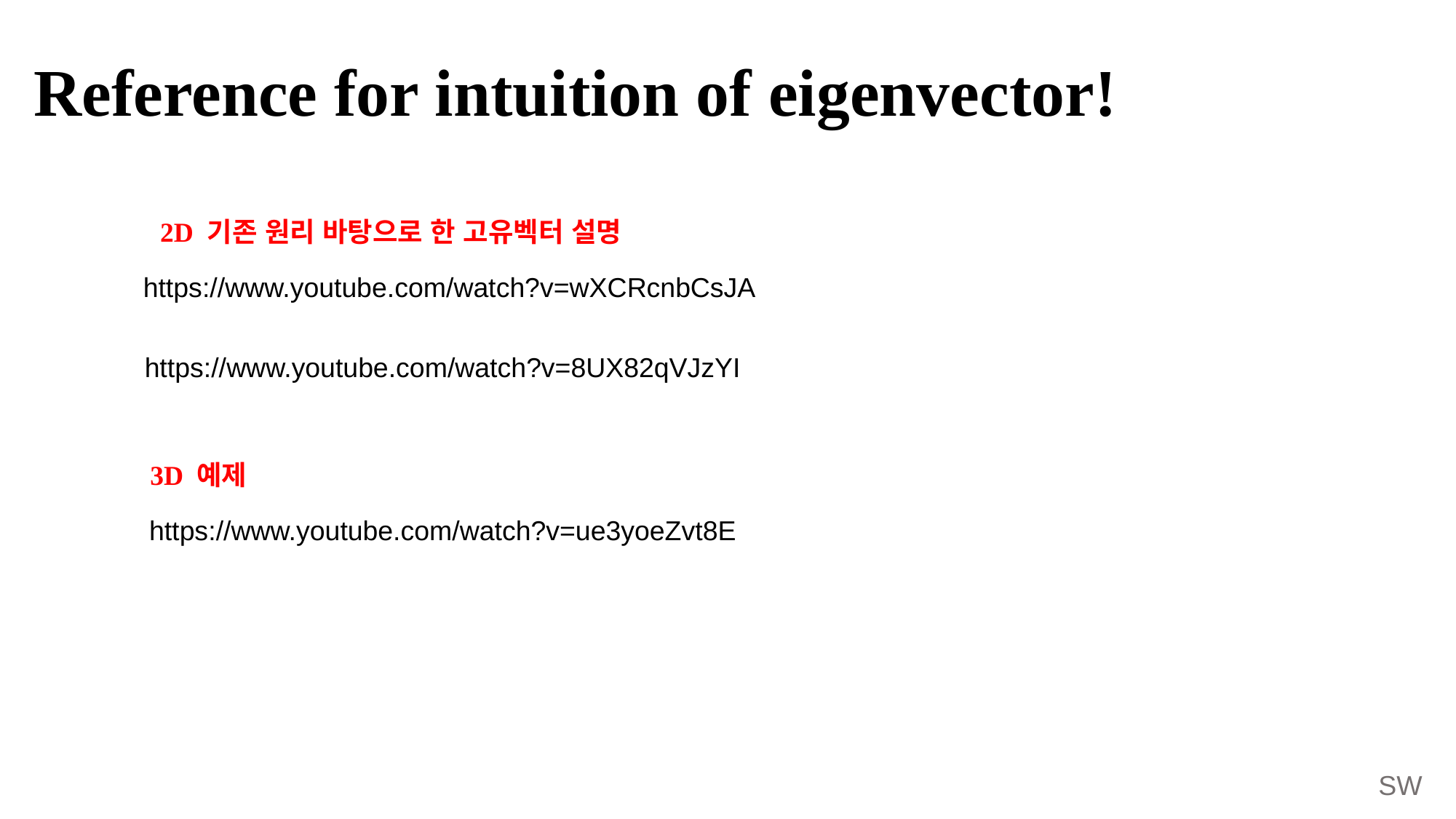

# Reference for intuition of eigenvector!
2D 기존 원리 바탕으로 한 고유벡터 설명
https://www.youtube.com/watch?v=wXCRcnbCsJA
https://www.youtube.com/watch?v=8UX82qVJzYI
3D 예제
https://www.youtube.com/watch?v=ue3yoeZvt8E